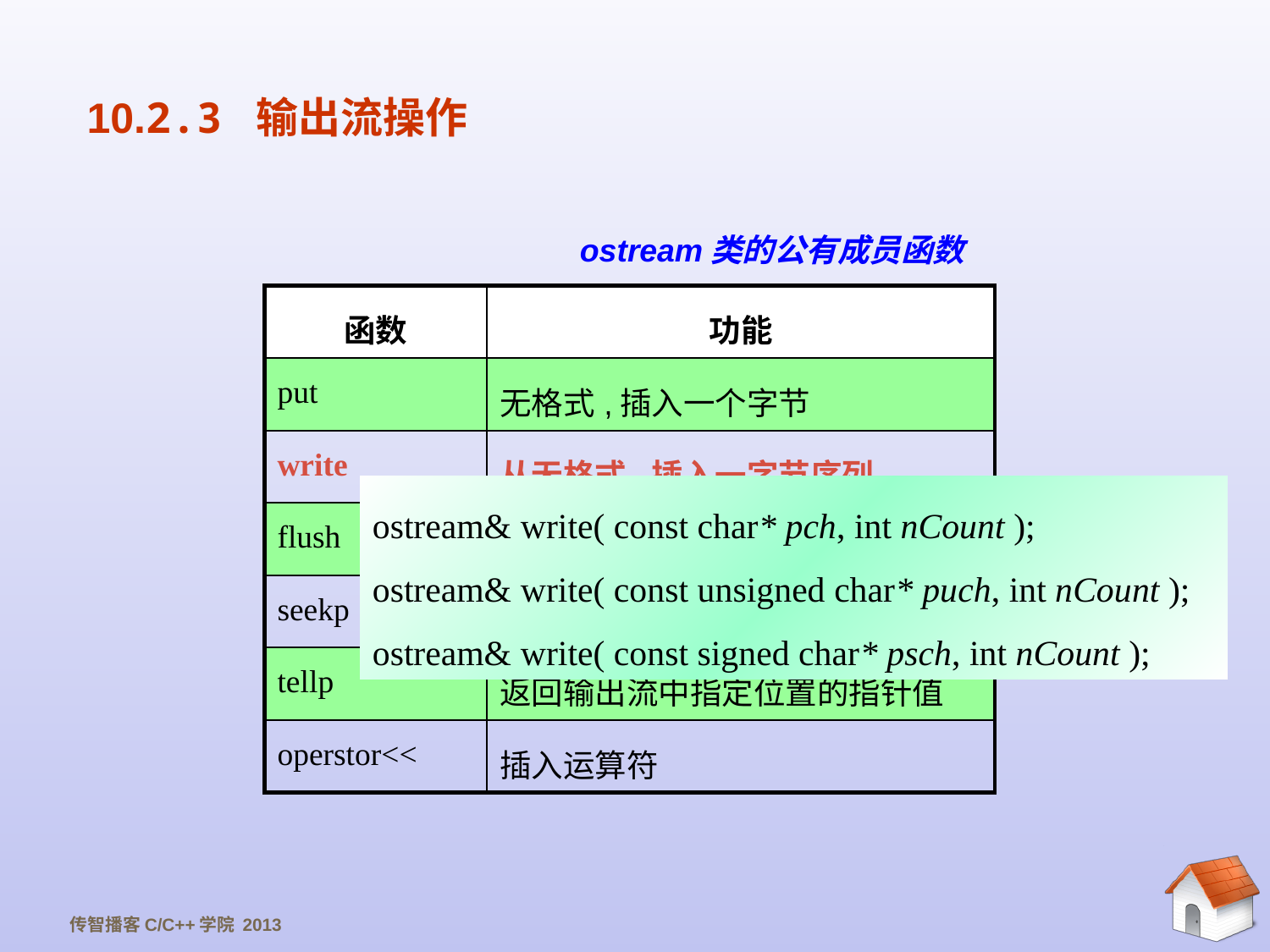

10.2.3  输出流操作
ostream类的公有成员函数
| 函数 | 功能 |
| --- | --- |
| put | 无格式,插入一个字节 |
| write | 从无格式,插入一字节序列 |
| flush | 刷新输出流 |
| seekp | 移动输出流指针 |
| tellp | 返回输出流中指定位置的指针值 |
| operstor<< | 插入运算符 |
ostream& write( const char* pch, int nCount );
ostream& write( const unsigned char* puch, int nCount );
ostream& write( const signed char* psch, int nCount );